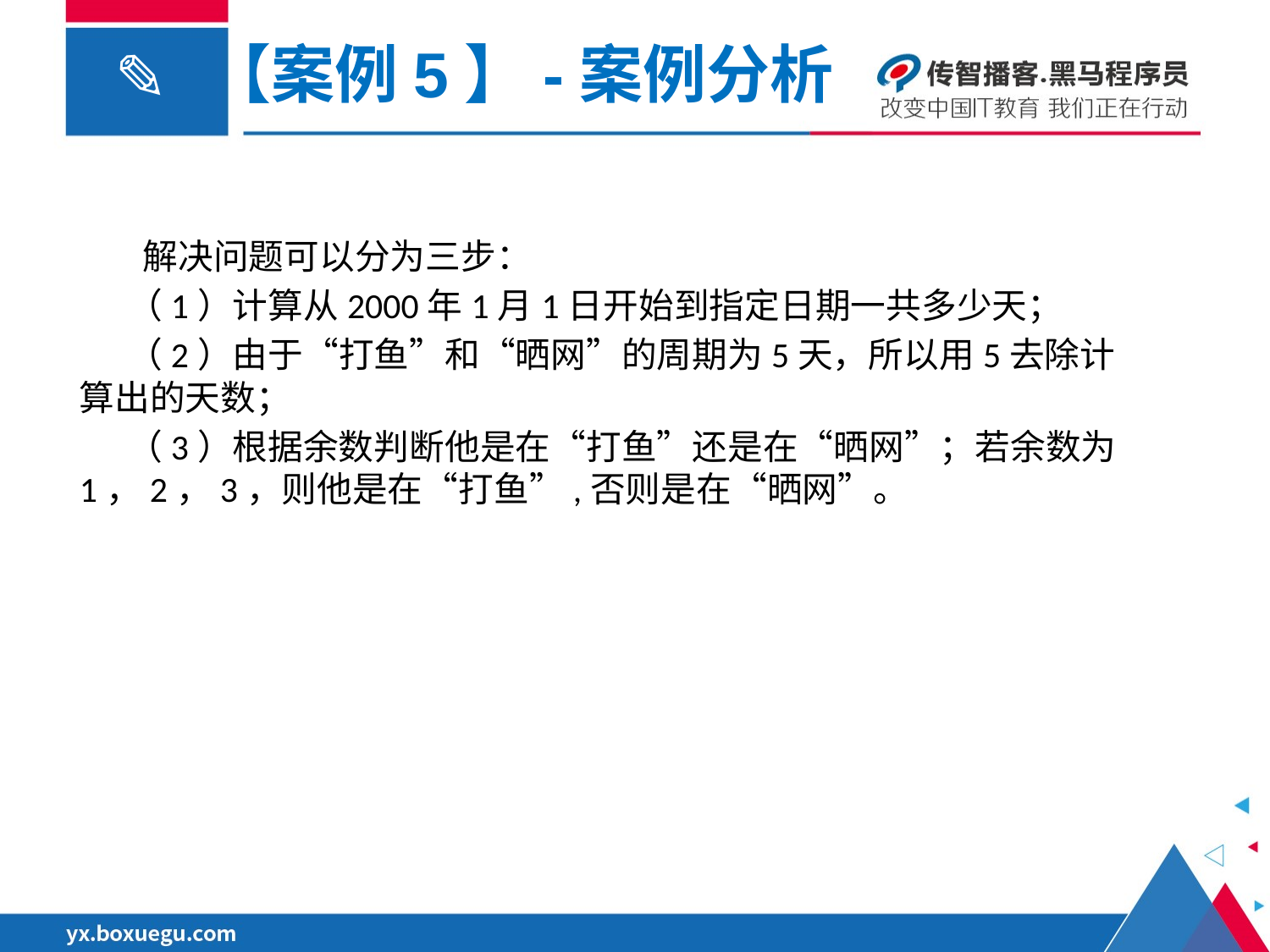

【案例5】-案例分析
       解决问题可以分为三步：
     （1）计算从2000年1月1日开始到指定日期一共多少天；
     （2）由于“打鱼”和“晒网”的周期为5天，所以用5去除计算出的天数；
     （3）根据余数判断他是在“打鱼”还是在“晒网”；若余数为1，2，3，则他是在“打鱼”,否则是在“晒网”。